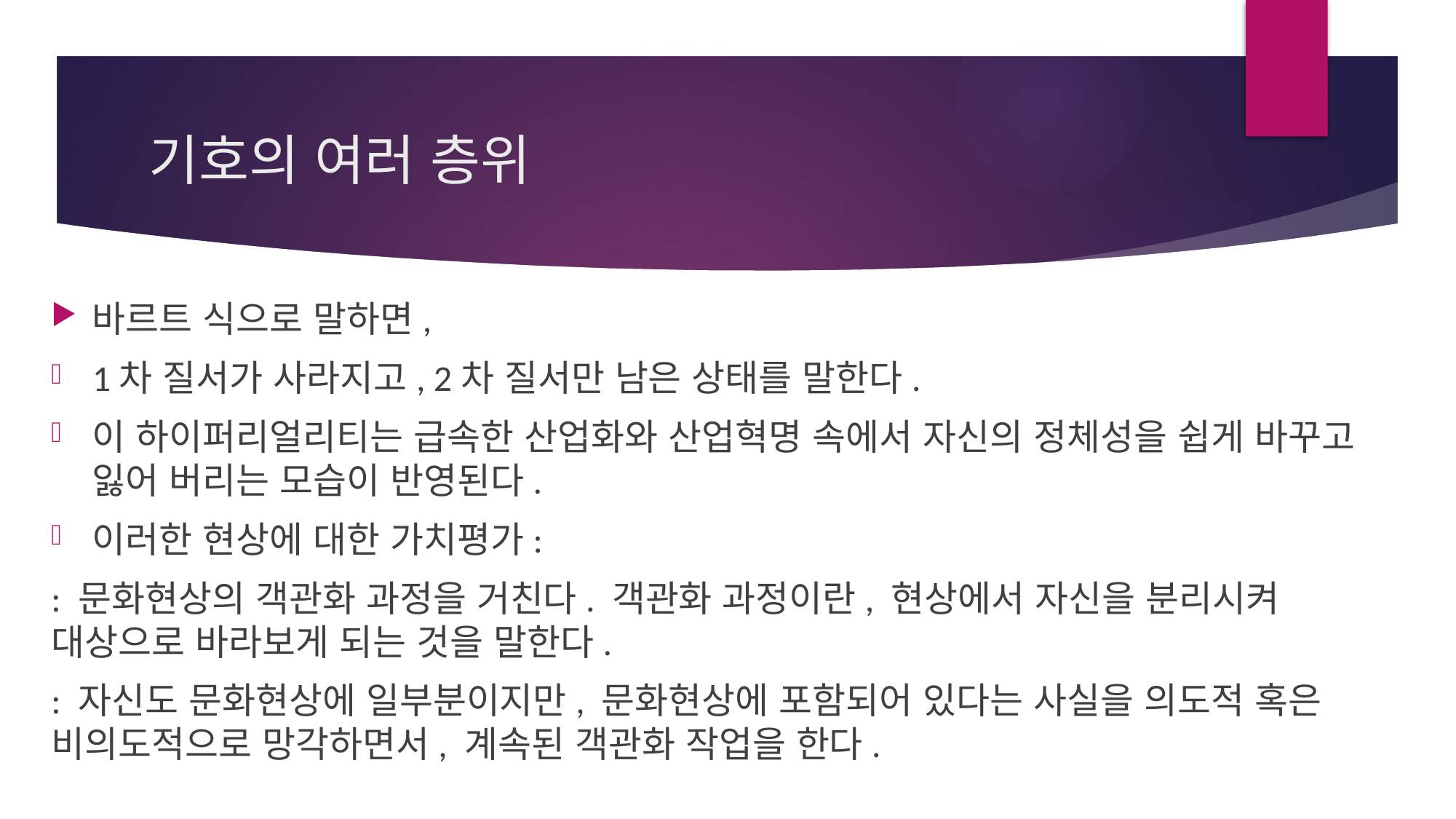

# 기호의 여러 층위
바르트 식으로 말하면,
1차 질서가 사라지고, 2차 질서만 남은 상태를 말한다.
이 하이퍼리얼리티는 급속한 산업화와 산업혁명 속에서 자신의 정체성을 쉽게 바꾸고 잃어 버리는 모습이 반영된다.
이러한 현상에 대한 가치평가:
: 문화현상의 객관화 과정을 거친다. 객관화 과정이란, 현상에서 자신을 분리시켜 대상으로 바라보게 되는 것을 말한다.
: 자신도 문화현상에 일부분이지만, 문화현상에 포함되어 있다는 사실을 의도적 혹은 비의도적으로 망각하면서, 계속된 객관화 작업을 한다.